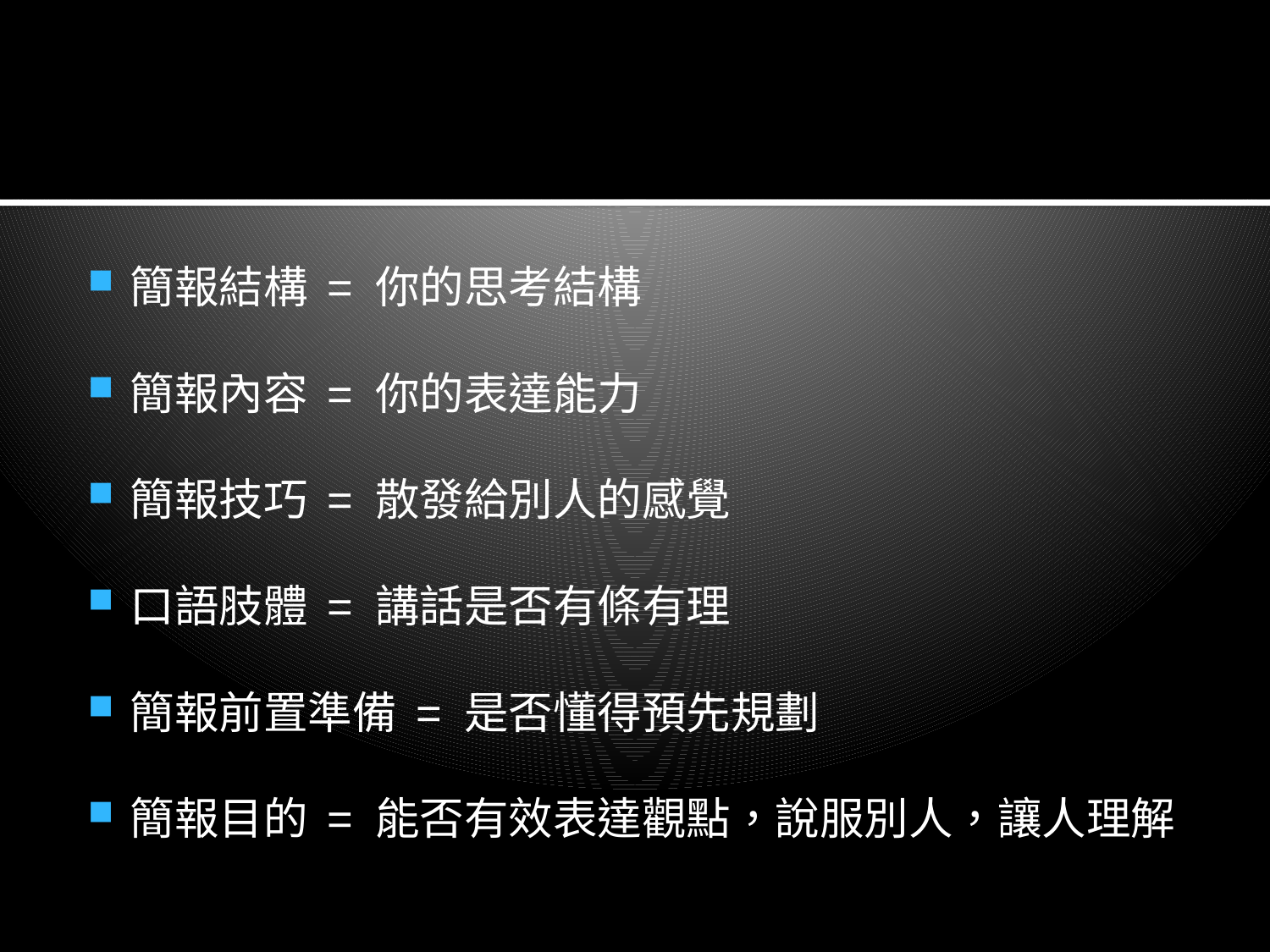

#
簡報結構 = 你的思考結構

簡報內容 = 你的表達能力

簡報技巧 = 散發給別人的感覺

口語肢體 = 講話是否有條有理

簡報前置準備 = 是否懂得預先規劃

簡報目的 = 能否有效表達觀點，說服別人，讓人理解